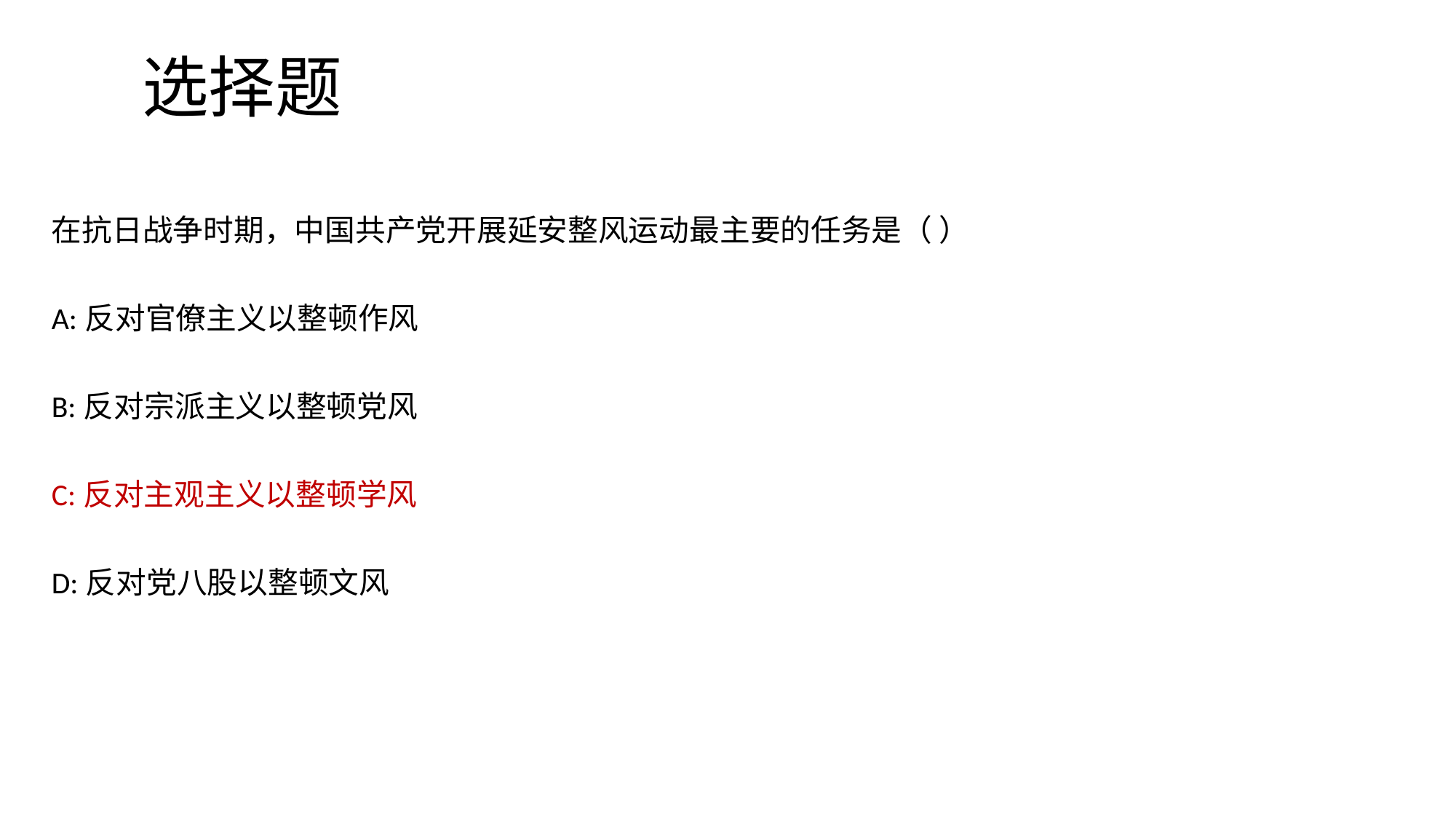

# 选择题
在抗日战争时期，中国共产党开展延安整风运动最主要的任务是（ ）
A:反对官僚主义以整顿作风
B:反对宗派主义以整顿党风
C:反对主观主义以整顿学风
D:反对党八股以整顿文风